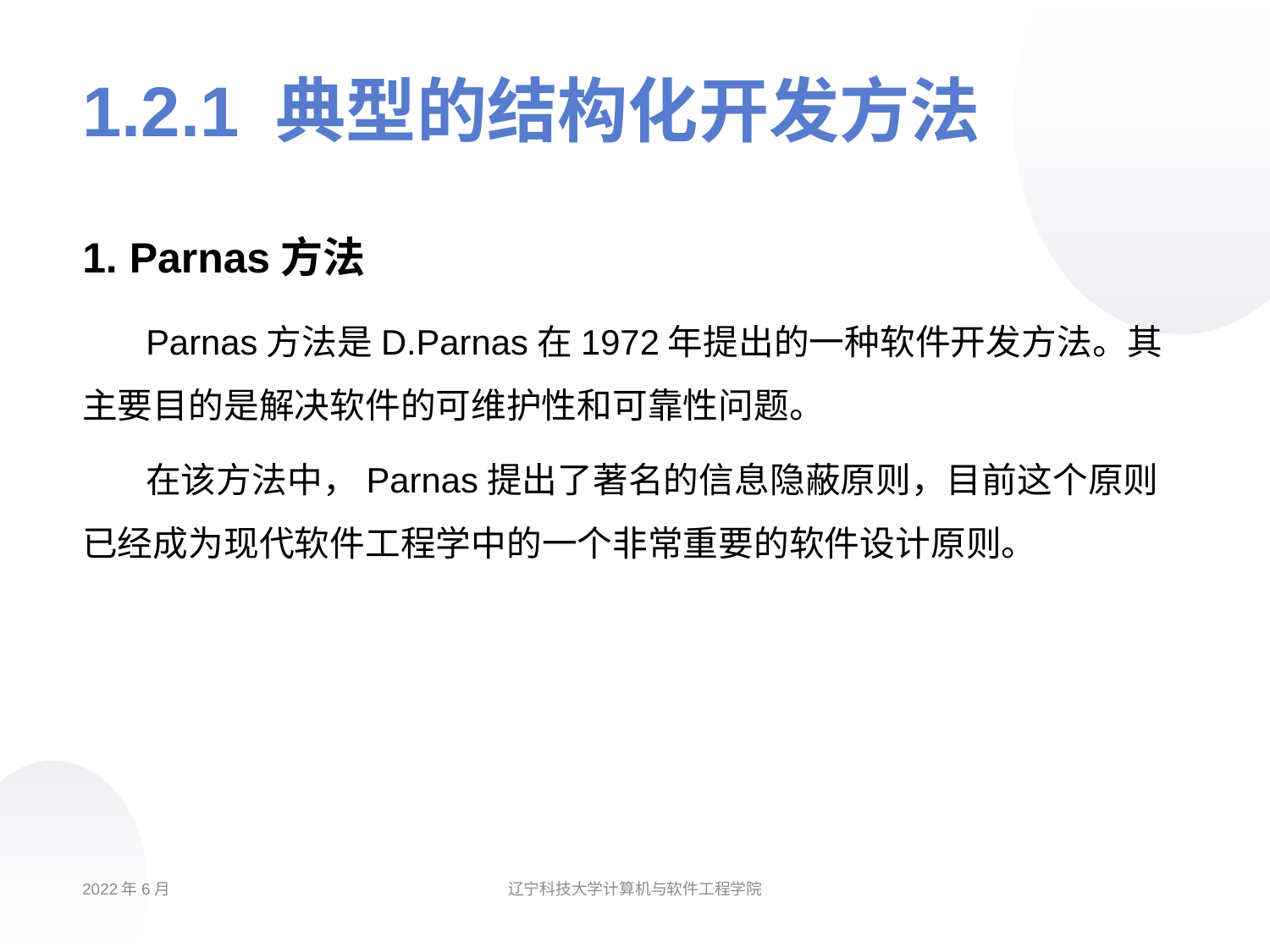

# 1.2.1 典型的结构化开发方法
1. Parnas方法
Parnas方法是D.Parnas在1972年提出的一种软件开发方法。其主要目的是解决软件的可维护性和可靠性问题。
在该方法中，Parnas提出了著名的信息隐蔽原则，目前这个原则已经成为现代软件工程学中的一个非常重要的软件设计原则。

2022年6月
辽宁科技大学计算机与软件工程学院
79